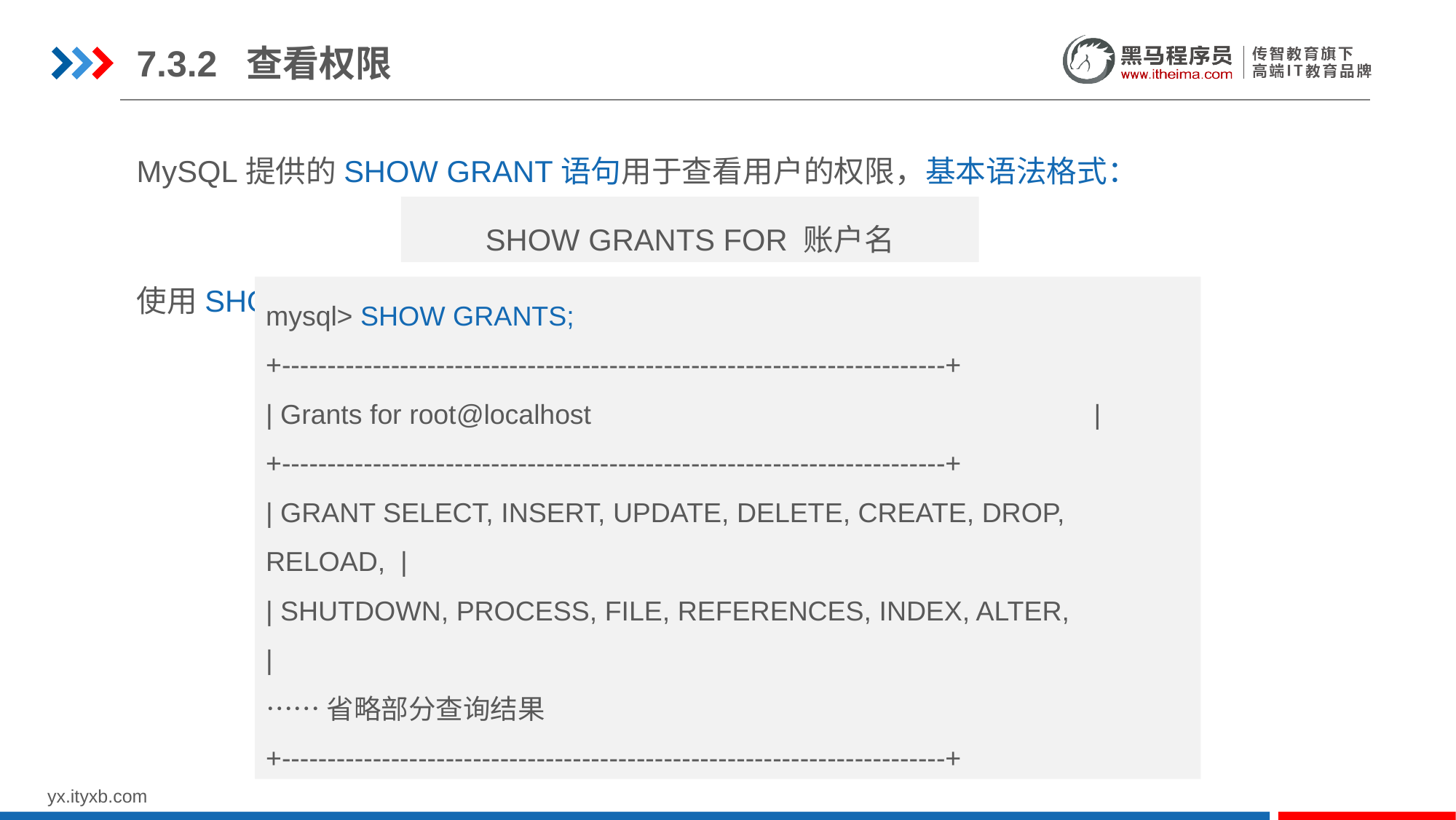

7.3.2  查看权限
MySQL提供的SHOW GRANT语句用于查看用户的权限，基本语法格式：
SHOW GRANTS FOR 账户名
使用SHOW GRANT语句查看root用户被授予的权限：
mysql> SHOW GRANTS;
+-------------------------------------------------------------------------+
| Grants for root@localhost                                                                  |
+-------------------------------------------------------------------------+
| GRANT SELECT, INSERT, UPDATE, DELETE, CREATE, DROP, RELOAD,  |
| SHUTDOWN, PROCESS, FILE, REFERENCES, INDEX, ALTER,                |
……省略部分查询结果
+-------------------------------------------------------------------------+